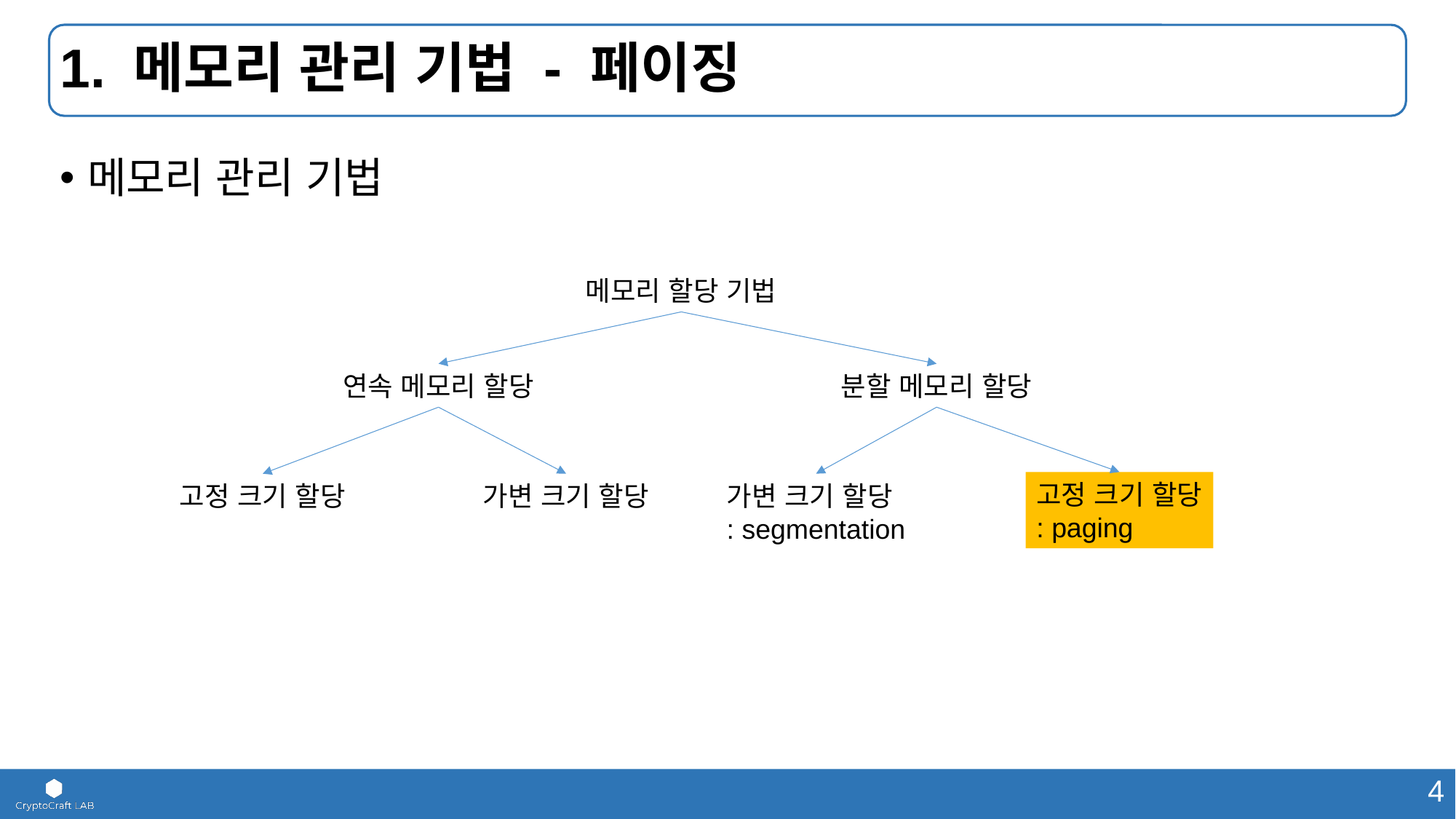

# 1. 메모리 관리 기법 - 페이징
메모리 관리 기법

메모리 할당 기법
연속 메모리 할당
분할 메모리 할당

고정 크기 할당
: paging
고정 크기 할당
가변 크기 할당
가변 크기 할당
: segmentation